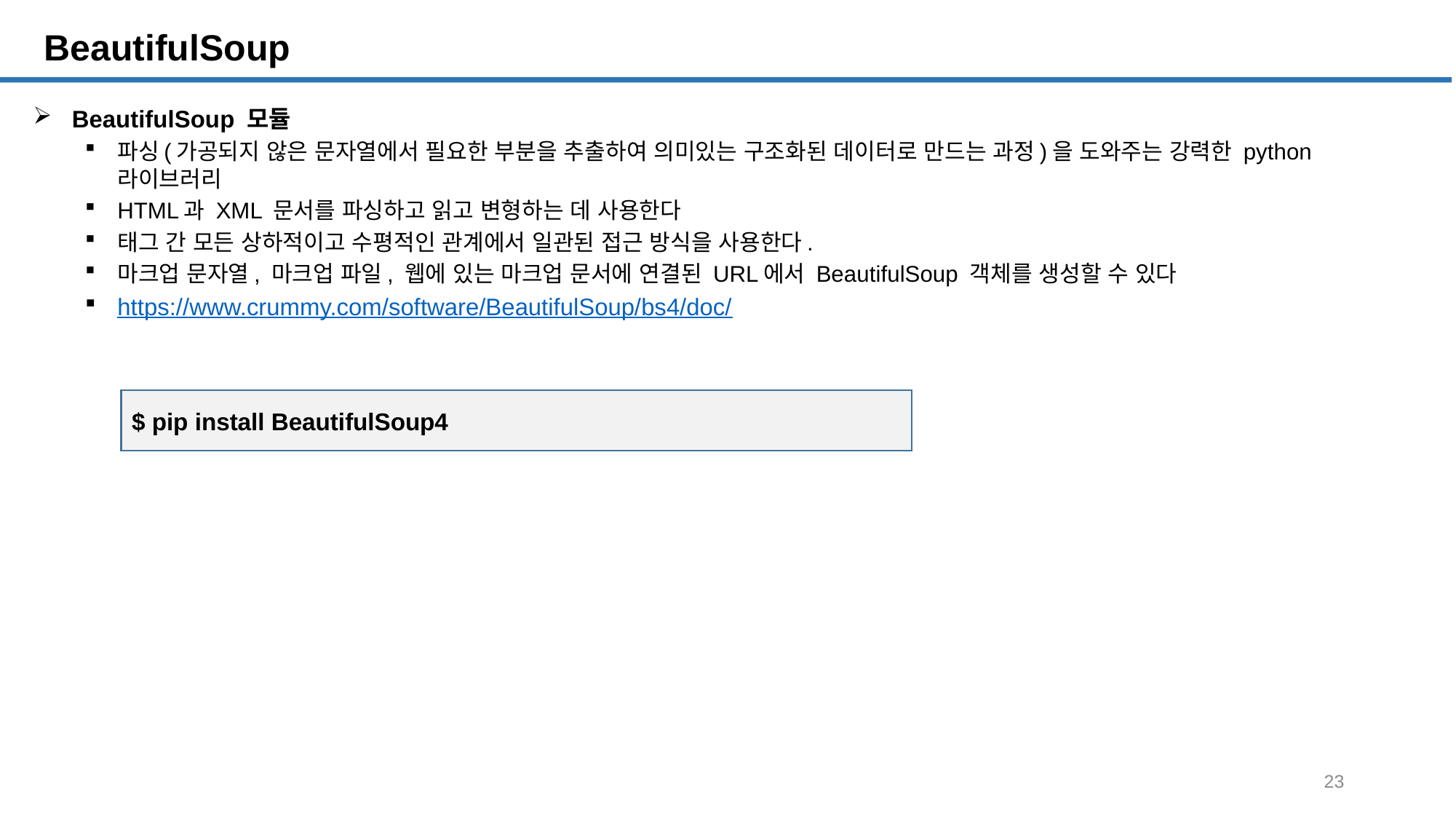

SQL 튜닝 개요
# BeautifulSoup

BeautifulSoup 모듈
파싱(가공되지 않은 문자열에서 필요한 부분을 추출하여 의미있는 구조화된 데이터로 만드는 과정)을 도와주는 강력한 python 라이브러리
HTML과 XML 문서를 파싱하고 읽고 변형하는 데 사용한다
태그 간 모든 상하적이고 수평적인 관계에서 일관된 접근 방식을 사용한다.
마크업 문자열, 마크업 파일, 웹에 있는 마크업 문서에 연결된 URL에서 BeautifulSoup 객체를 생성할 수 있다
https://www.crummy.com/software/BeautifulSoup/bs4/doc/
$ pip install BeautifulSoup4
23